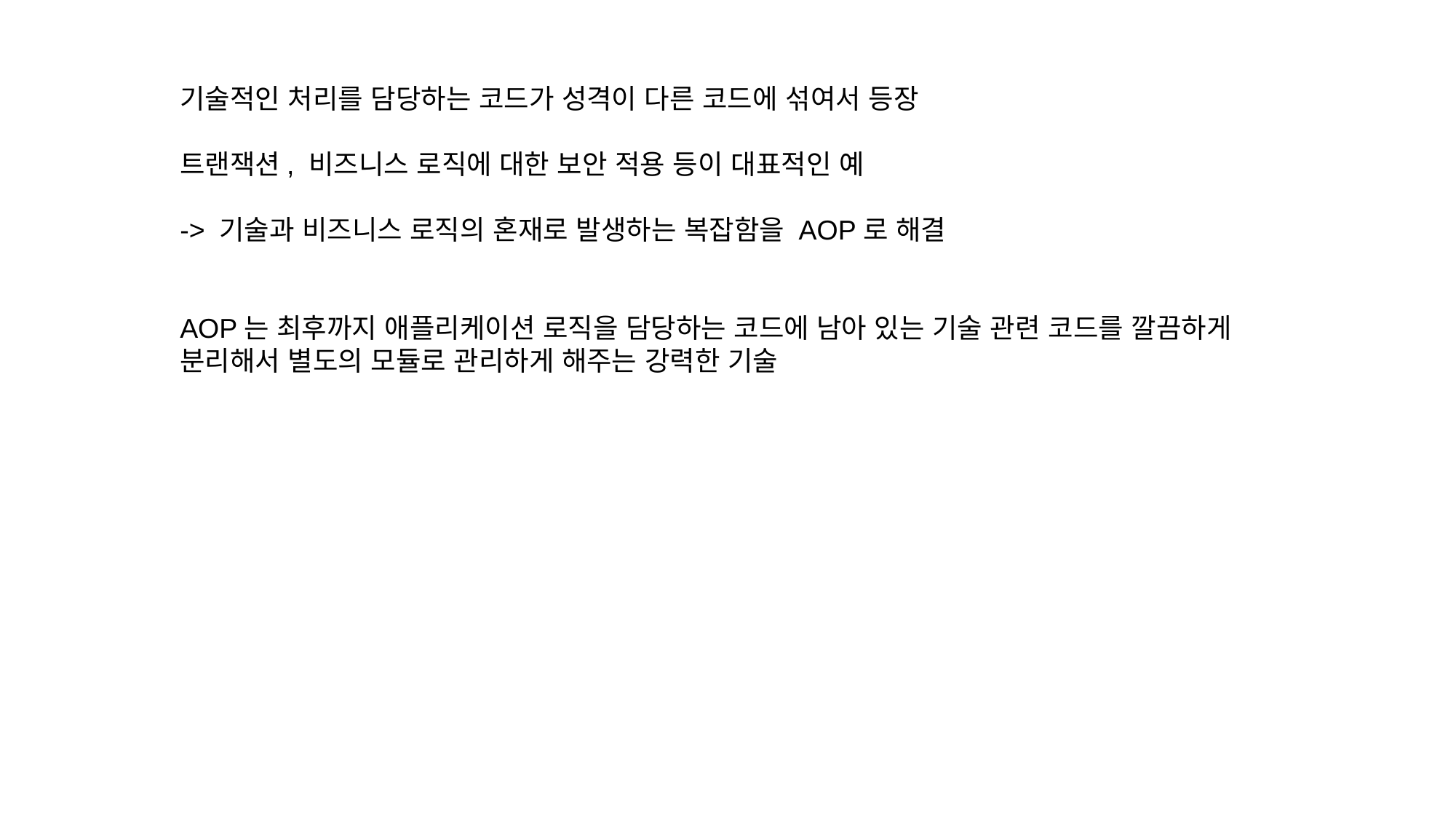

기술적인 처리를 담당하는 코드가 성격이 다른 코드에 섞여서 등장

트랜잭션, 비즈니스 로직에 대한 보안 적용 등이 대표적인 예

-> 기술과 비즈니스 로직의 혼재로 발생하는 복잡함을 AOP로 해결

AOP는 최후까지 애플리케이션 로직을 담당하는 코드에 남아 있는 기술 관련 코드를 깔끔하게 분리해서 별도의 모듈로 관리하게 해주는 강력한 기술